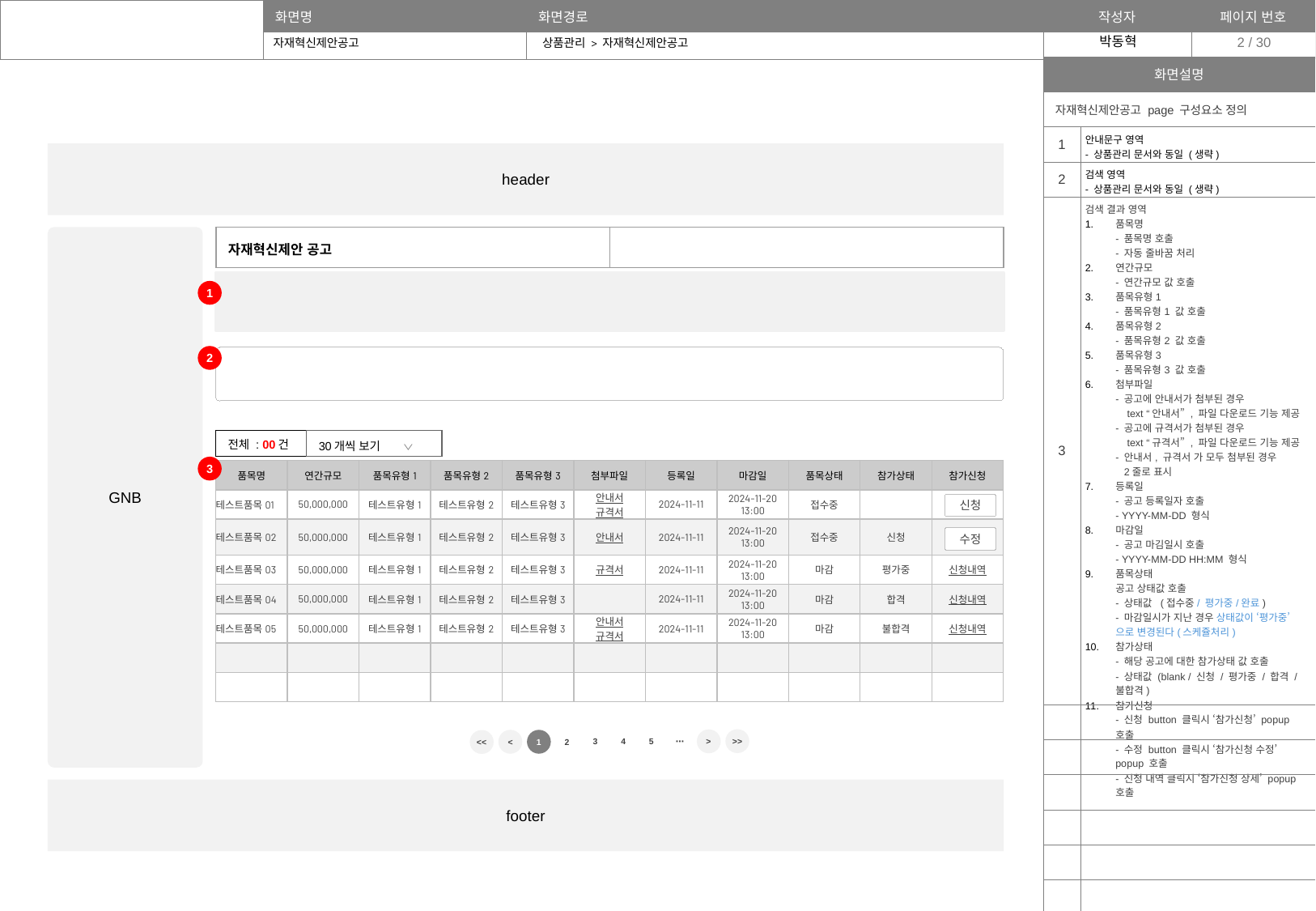

2
자재혁신제안공고
상품관리 > 자재혁신제안공고
| 화면설명 |  |
| --- | --- |
| 자재혁신제안공고 page 구성요소 정의 |  |
| 1 | 안내문구 영역 - 상품관리 문서와 동일 (생략) |
| 2 | 검색 영역 - 상품관리 문서와 동일 (생략) |
| 3 | 검색 결과 영역 품목명 - 품목명 호출 - 자동 줄바꿈 처리 연간규모 - 연간규모 값 호출 품목유형1 - 품목유형1 값 호출 품목유형2 - 품목유형2 값 호출 품목유형3 - 품목유형3 값 호출 첨부파일 - 공고에 안내서가 첨부된 경우 text “안내서” , 파일 다운로드 기능 제공 - 공고에 규격서가 첨부된 경우 text “규격서” , 파일 다운로드 기능 제공 - 안내서, 규격서 가 모두 첨부된 경우 2줄로 표시 등록일 - 공고 등록일자 호출 - YYYY-MM-DD 형식 마감일 - 공고 마김일시 호출 - YYYY-MM-DD HH:MM 형식 품목상태 공고 상태값 호출 - 상태값 (접수중/ 평가중/완료) - 마감일시가 지난 경우 상태값이 ‘평가중’ 으로 변경된다(스케쥴처리) 참가상태 - 해당 공고에 대한 참가상태 값 호출 - 상태값 (blank / 신청 / 평가중 / 합격 / 불합격) 참가신청 - 신청 button 클릭시 ‘참가신청’ popup 호출 - 수정 button 클릭시 ‘참가신청 수정’ popup 호출 - 신청 내역 클릭시 ‘참가신청 상세’ popup 호출 |
|  |  |
|  |  |
|  |  |
|  |  |
|  |  |
|  |  |
|  |  |
|  |  |
header
GNB
| 자재혁신제안 공고 |  |
| --- | --- |

1
2

| 전체 : 00건 | 30개씩 보기 ⌵ |
| --- | --- |
3
| 품목명 | 연간규모 | 품목유형1 | 품목유형2 | 품목유형3 | 첨부파일 | 등록일 | 마감일 | 품목상태 | 참가상태 | 참가신청 |
| --- | --- | --- | --- | --- | --- | --- | --- | --- | --- | --- |
| 테스트품목01 | 50,000,000 | 테스트유형1 | 테스트유형2 | 테스트유형3 | 안내서 규격서 | 2024-11-11 | 2024-11-20 13:00 | 접수중 |  |  |
| 테스트품목02 | 50,000,000 | 테스트유형1 | 테스트유형2 | 테스트유형3 | 안내서 | 2024-11-11 | 2024-11-20 13:00 | 접수중 | 신청 |  |
| 테스트품목03 | 50,000,000 | 테스트유형1 | 테스트유형2 | 테스트유형3 | 규격서 | 2024-11-11 | 2024-11-20 13:00 | 마감 | 평가중 | 신청내역 |
| 테스트품목04 | 50,000,000 | 테스트유형1 | 테스트유형2 | 테스트유형3 |  | 2024-11-11 | 2024-11-20 13:00 | 마감 | 합격 | 신청내역 |
| 테스트품목05 | 50,000,000 | 테스트유형1 | 테스트유형2 | 테스트유형3 | 안내서 규격서 | 2024-11-11 | 2024-11-20 13:00 | 마감 | 불합격 | 신청내역 |
|  |  |  |  |  |  |  |  |  |  |  |
|  |  |  |  |  |  |  |  |  |  |  |
신청
수정
>>
⋯
>
3
4
5
<
1
2
<<
footer